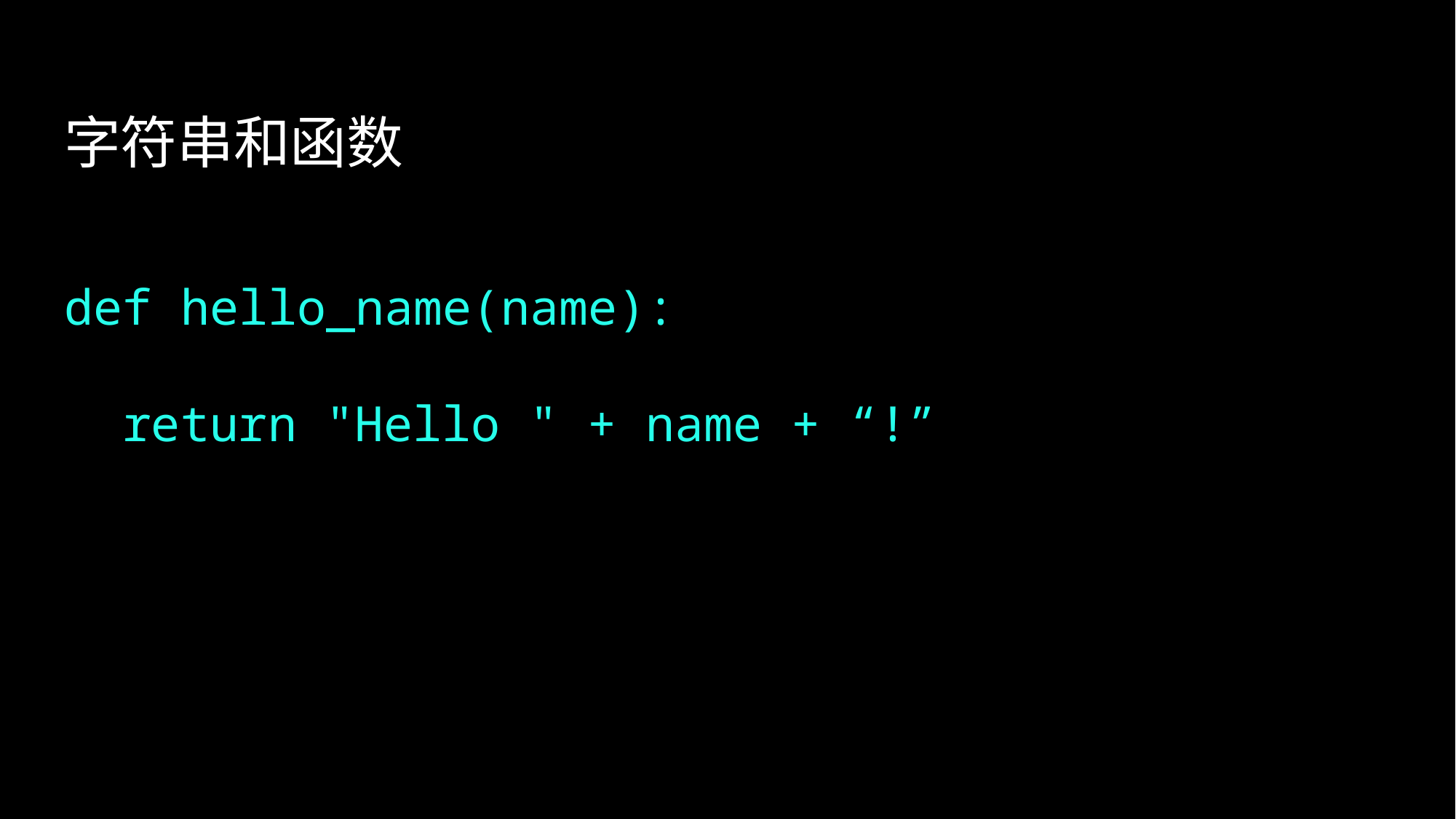

def hello_name(name):

  return "Hello " + name + “!”
字符串和函数